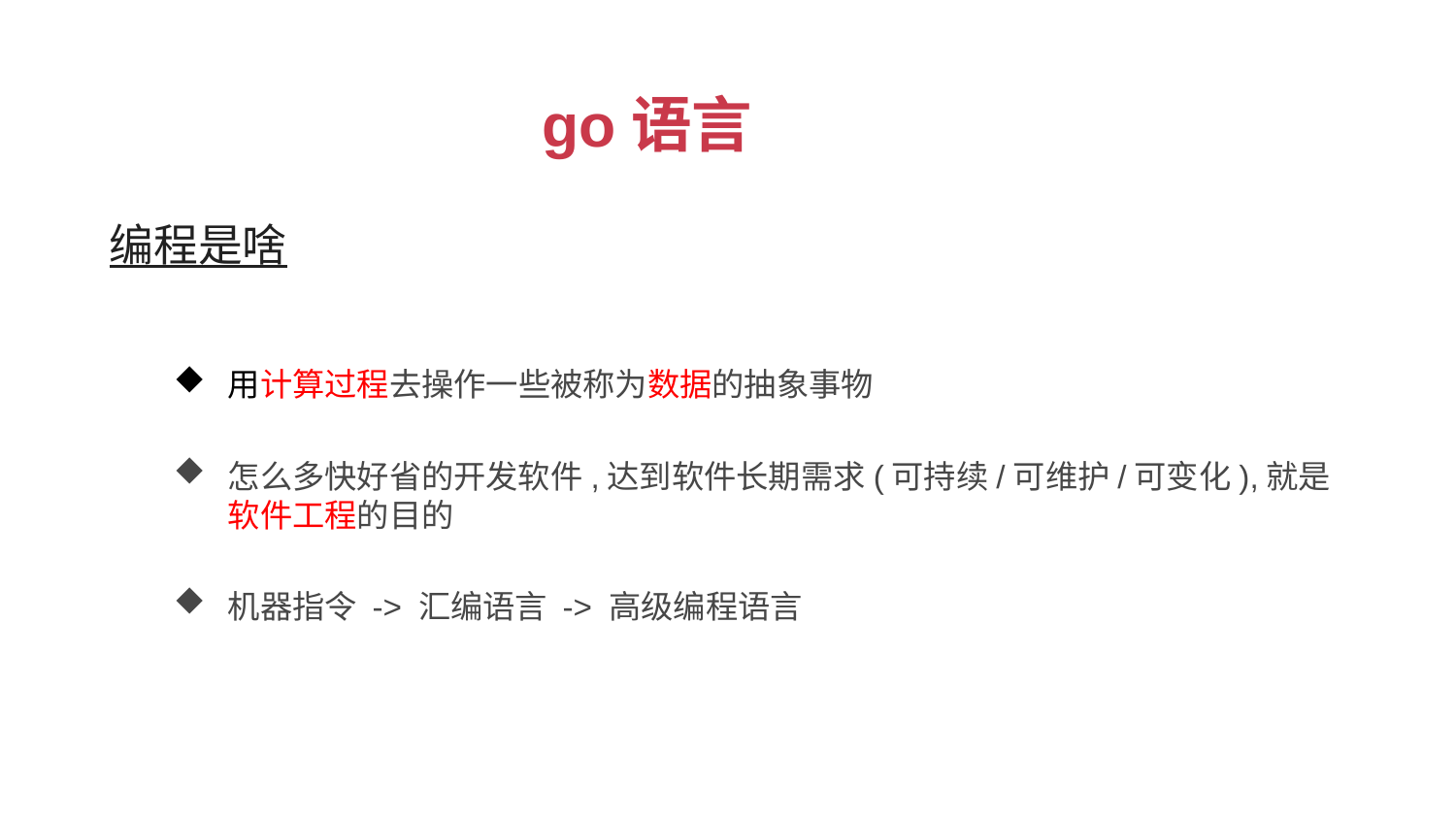

go语言
 编程是啥
用计算过程去操作一些被称为数据的抽象事物
怎么多快好省的开发软件,达到软件长期需求(可持续/可维护/可变化),就是软件工程的目的
机器指令 -> 汇编语言 -> 高级编程语言